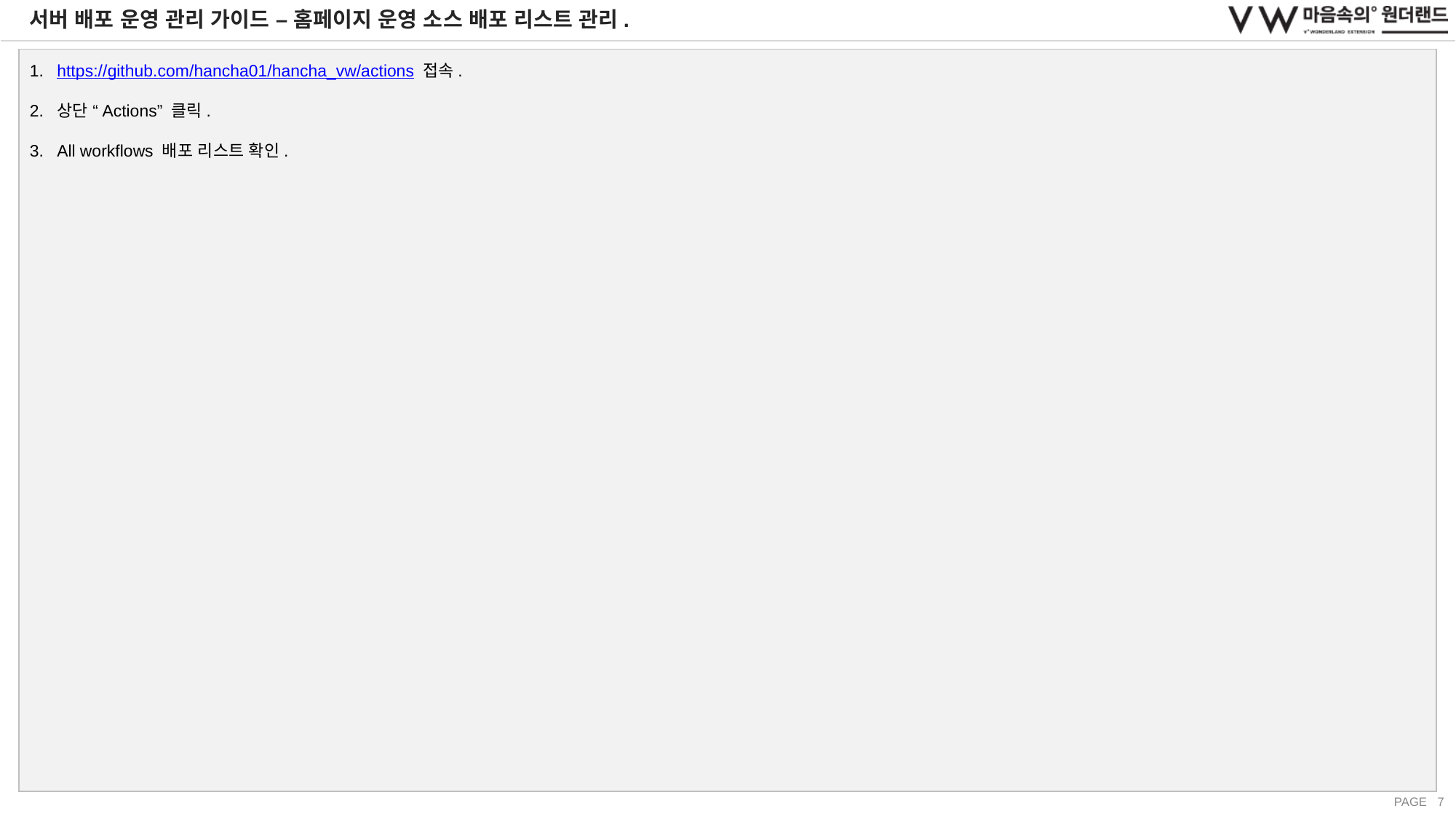

서버 배포 운영 관리 가이드 – 홈페이지 운영 소스 배포 리스트 관리.
https://github.com/hancha01/hancha_vw/actions 접속.

상단 “Actions” 클릭.

All workflows 배포 리스트 확인.